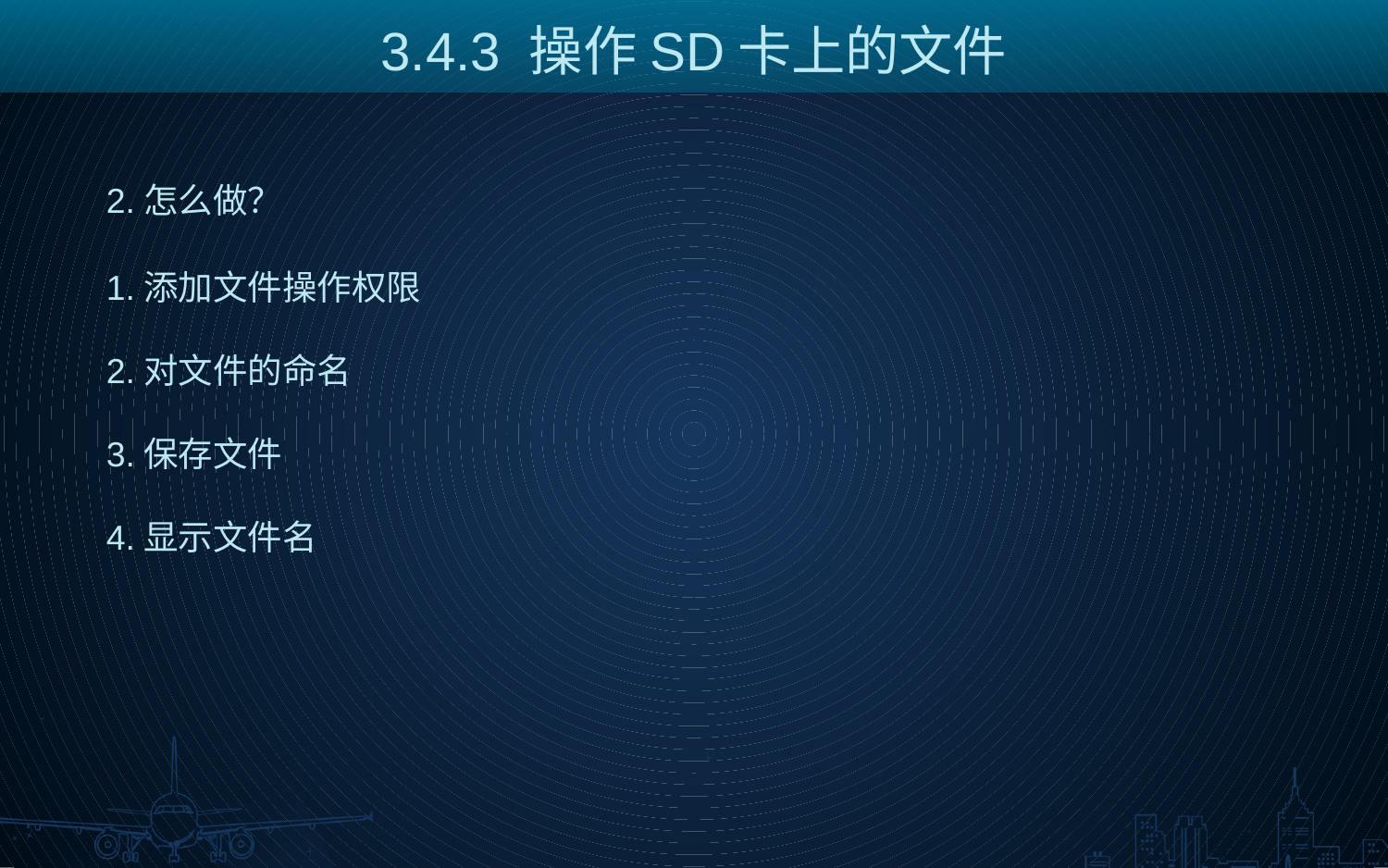

3.4.3 操作SD卡上的文件
2.怎么做？
1.添加文件操作权限

2.对文件的命名

3.保存文件

4.显示文件名